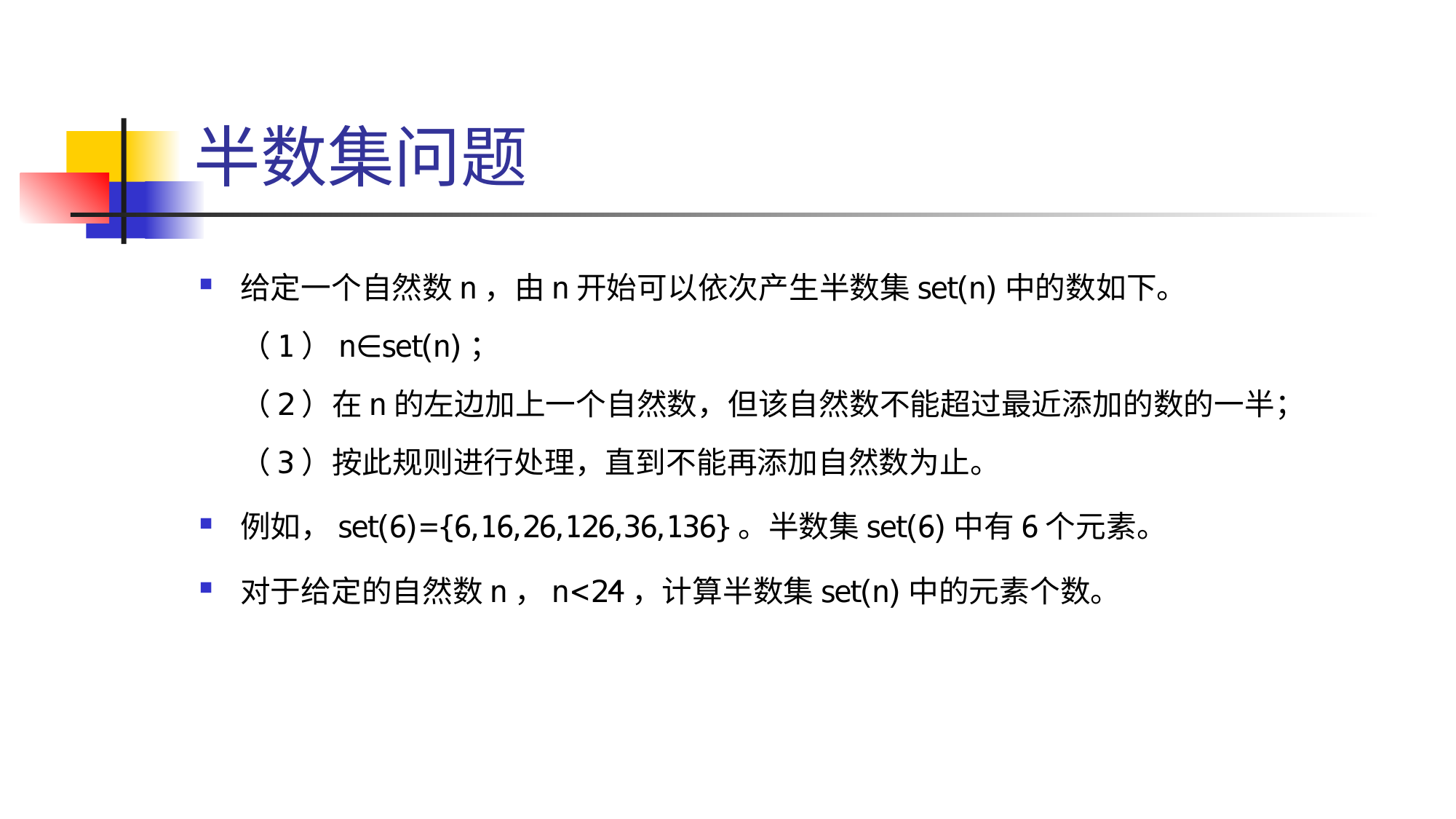

# 半数集问题
给定一个自然数n，由n开始可以依次产生半数集set(n)中的数如下。
（1）n∈set(n)；
（2）在n的左边加上一个自然数，但该自然数不能超过最近添加的数的一半；
（3）按此规则进行处理，直到不能再添加自然数为止。
例如，set(6)={6,16,26,126,36,136}。半数集set(6)中有6个元素。
对于给定的自然数n，n<24，计算半数集set(n)中的元素个数。